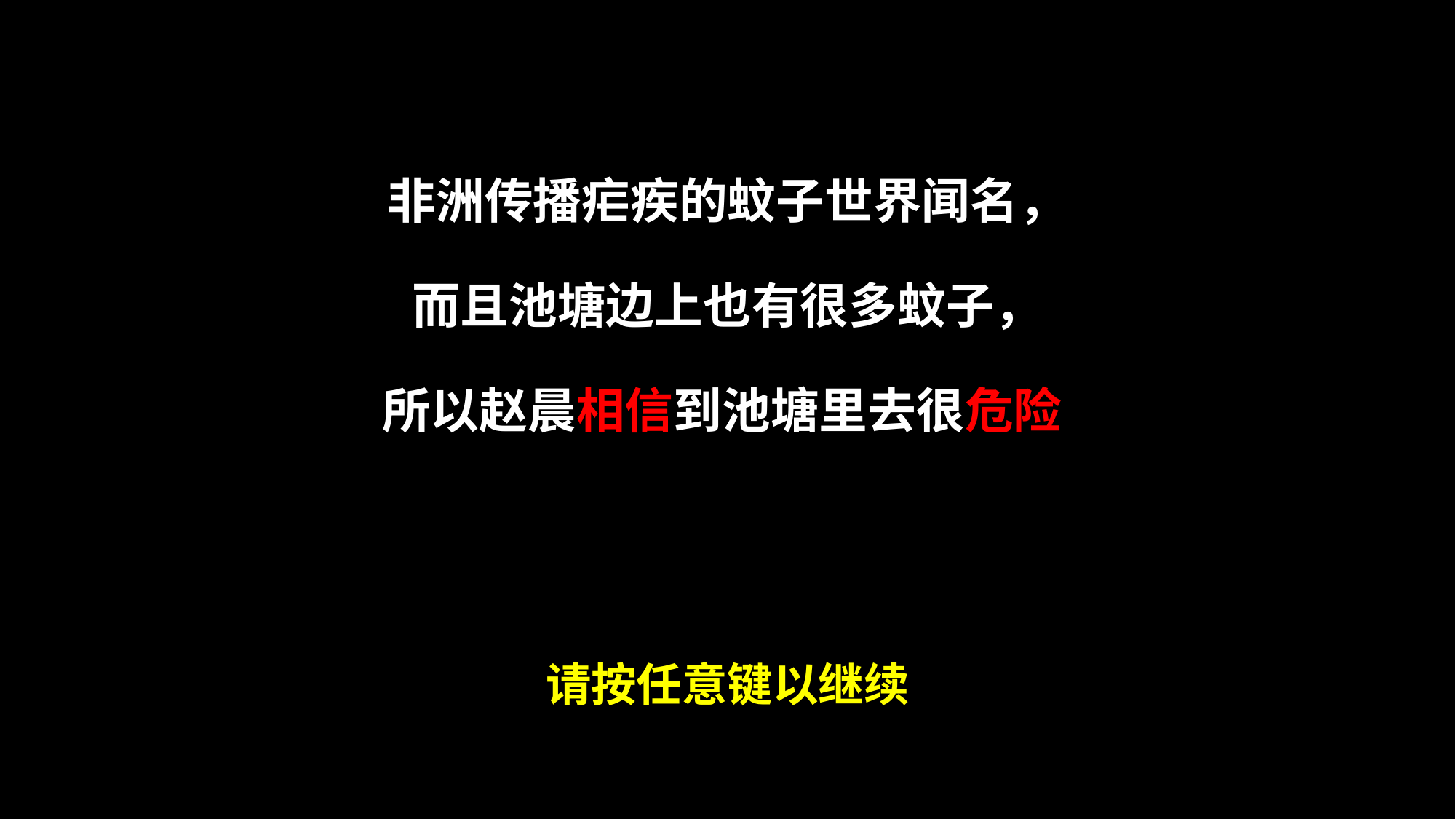

# 非洲传播疟疾的蚊子世界闻名， 而且池塘边上也有很多蚊子， 所以赵晨相信到池塘里去很危险
请按任意键以继续